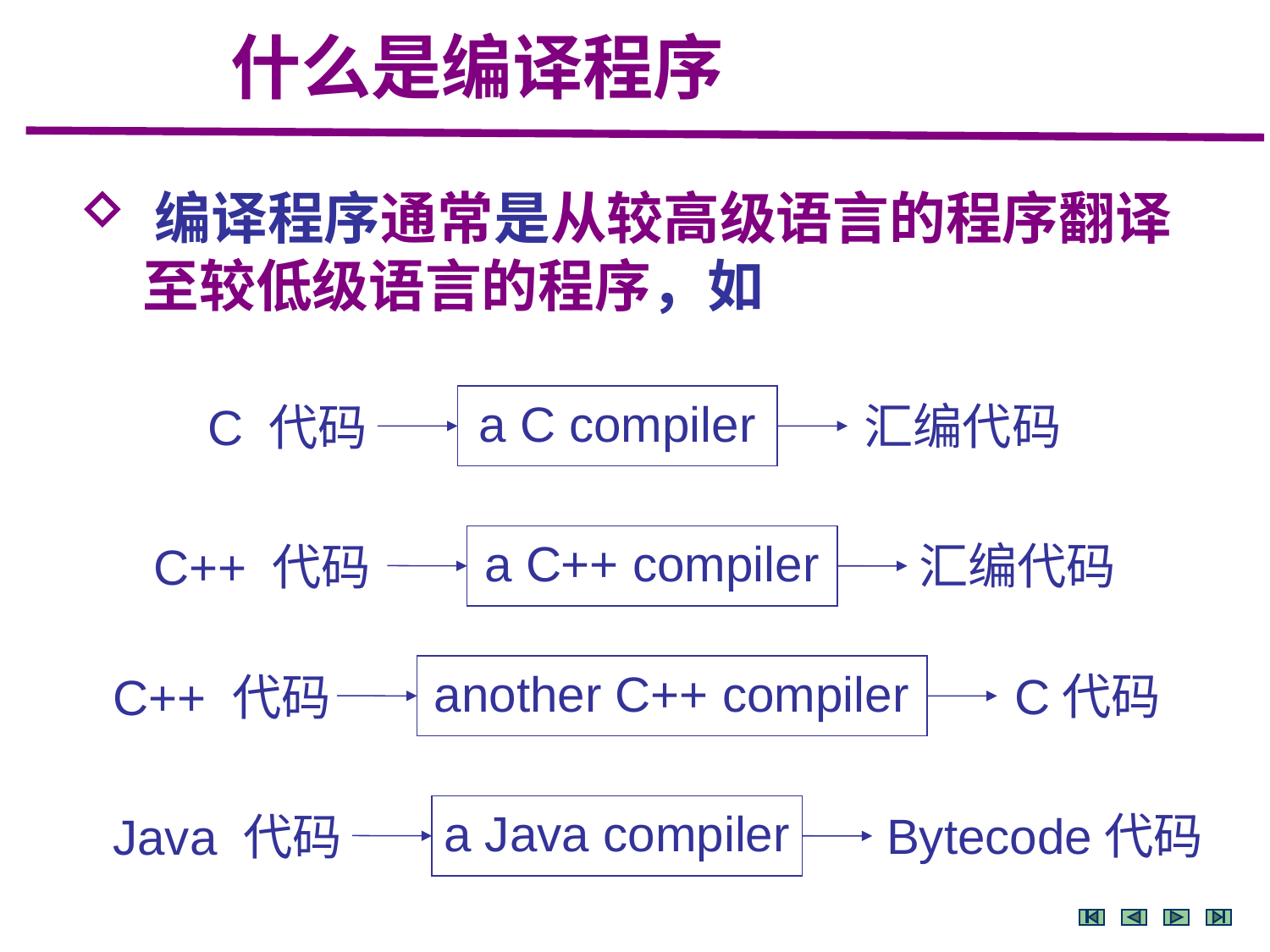

什么是编译程序
 编译程序通常是从较高级语言的程序翻译
    至较低级语言的程序，如
a C compiler
汇编代码
C 代码

a C++ compiler
汇编代码
C++ 代码

another C++ compiler
C代码
C++ 代码

a Java compiler
Bytecode代码
Java 代码